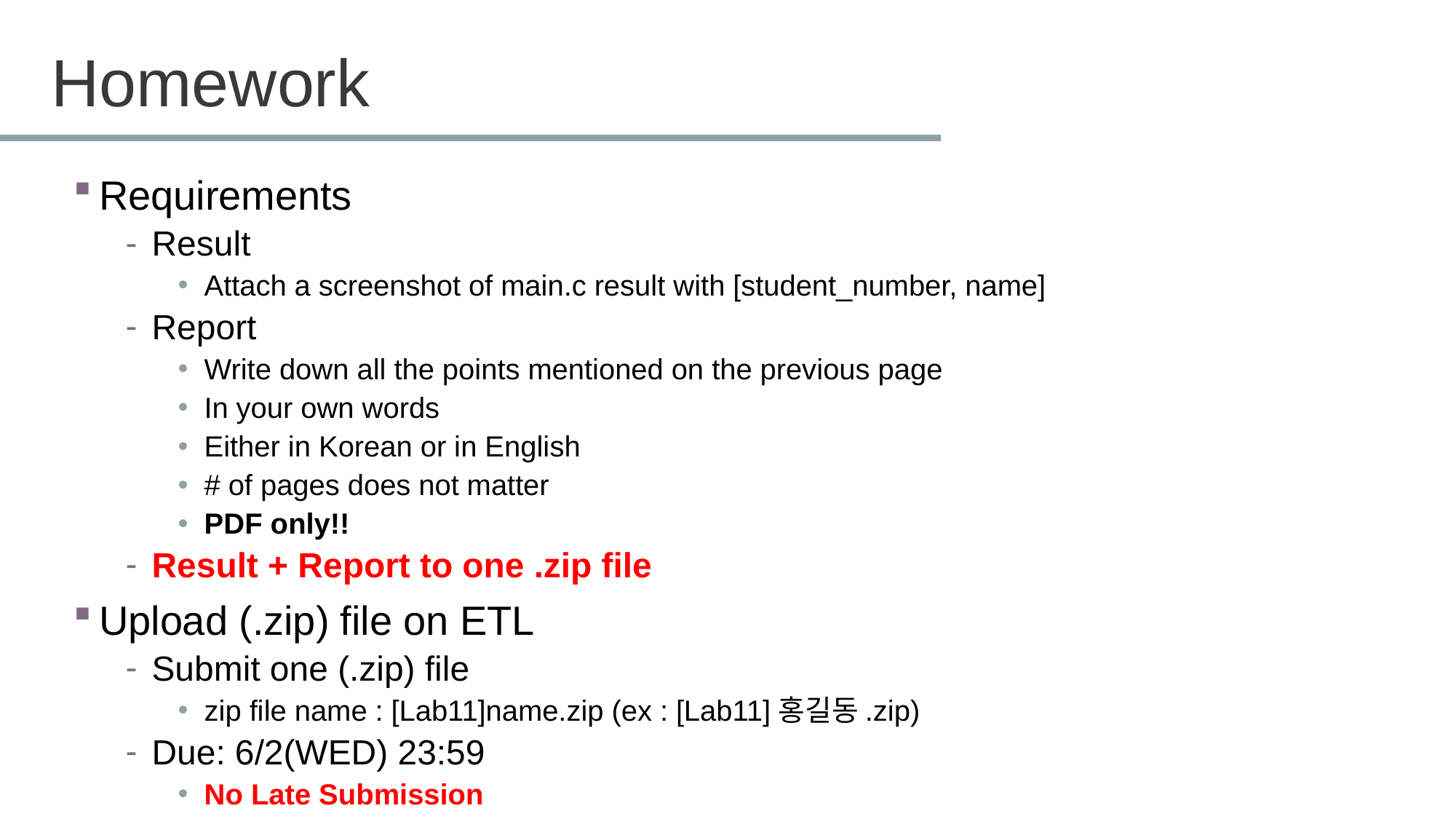

# Homework
Requirements
Result
Attach a screenshot of main.c result with [student_number, name]
Report
Write down all the points mentioned on the previous page
In your own words
Either in Korean or in English
# of pages does not matter
PDF only!!
Result + Report to one .zip file
Upload (.zip) file on ETL
Submit one (.zip) file
zip file name : [Lab11]name.zip (ex : [Lab11]홍길동.zip)
Due: 6/2(WED) 23:59
No Late Submission